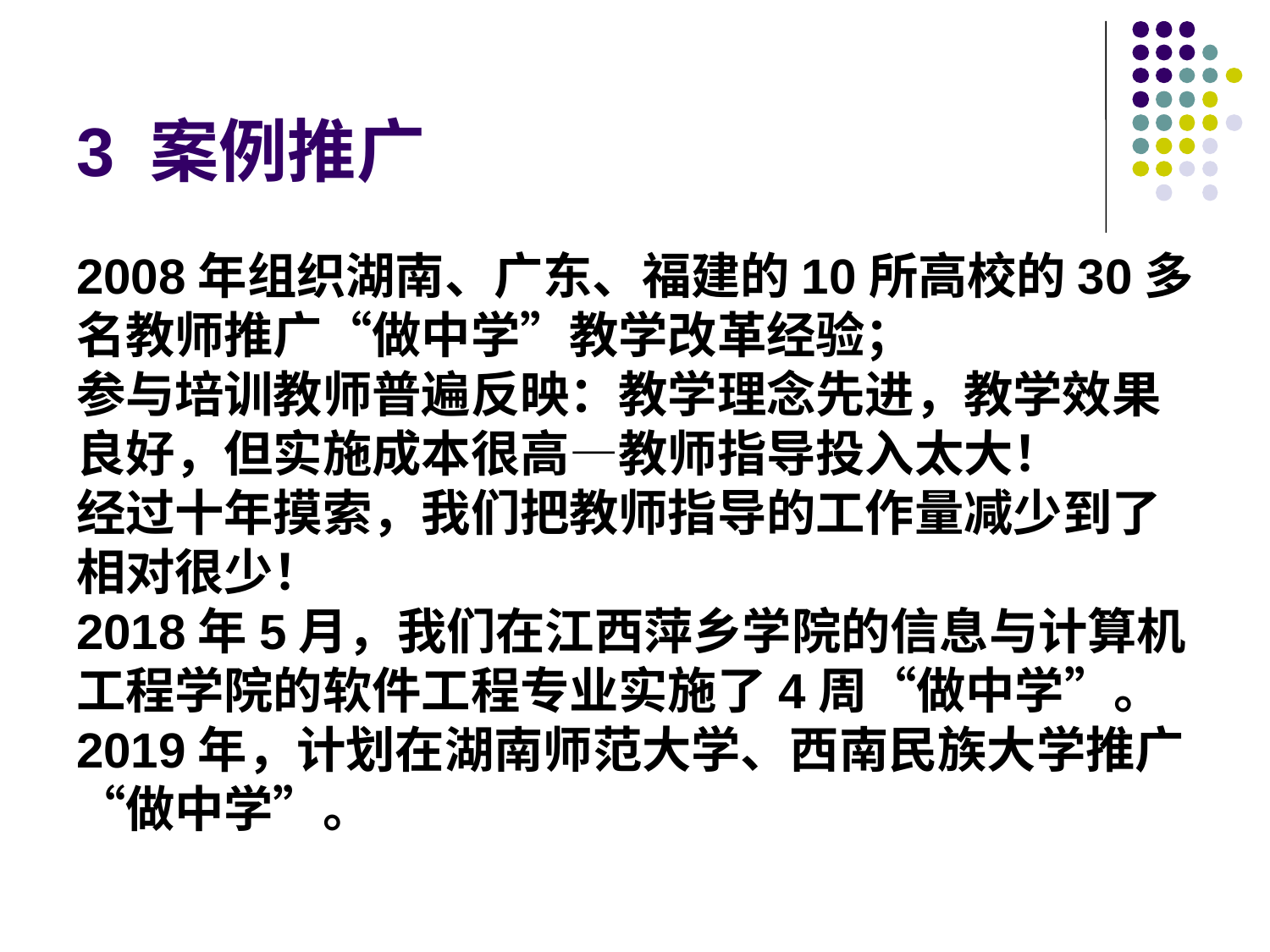

# 3 案例推广
2008年组织湖南、广东、福建的10所高校的30多名教师推广“做中学”教学改革经验；
参与培训教师普遍反映：教学理念先进，教学效果良好，但实施成本很高—教师指导投入太大！
经过十年摸索，我们把教师指导的工作量减少到了相对很少！
2018年5月，我们在江西萍乡学院的信息与计算机工程学院的软件工程专业实施了4周“做中学”。
2019年，计划在湖南师范大学、西南民族大学推广“做中学”。